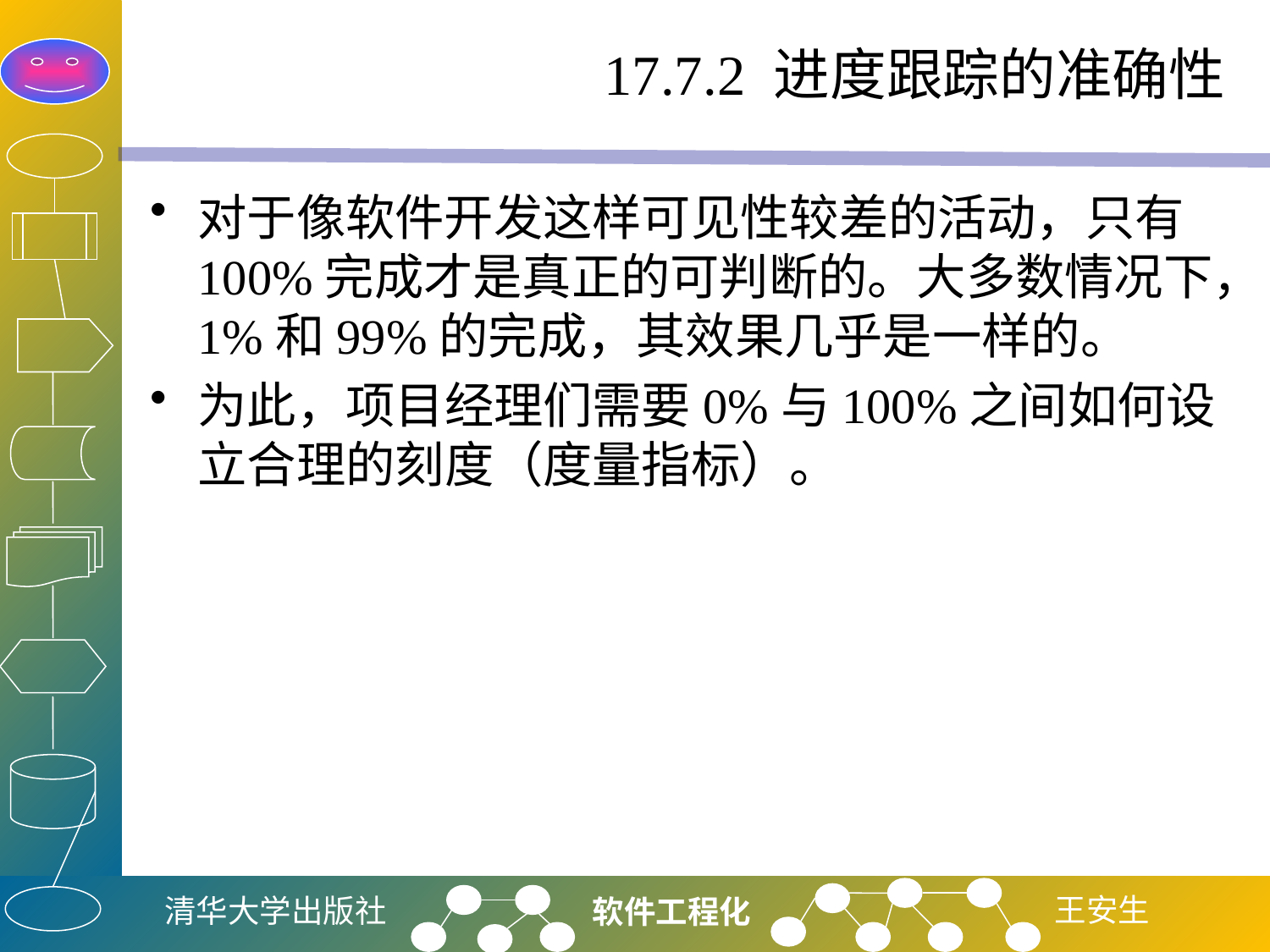

# 17.7.2 进度跟踪的准确性
对于像软件开发这样可见性较差的活动，只有100%完成才是真正的可判断的。大多数情况下，1%和99%的完成，其效果几乎是一样的。
为此，项目经理们需要0%与100%之间如何设立合理的刻度（度量指标）。